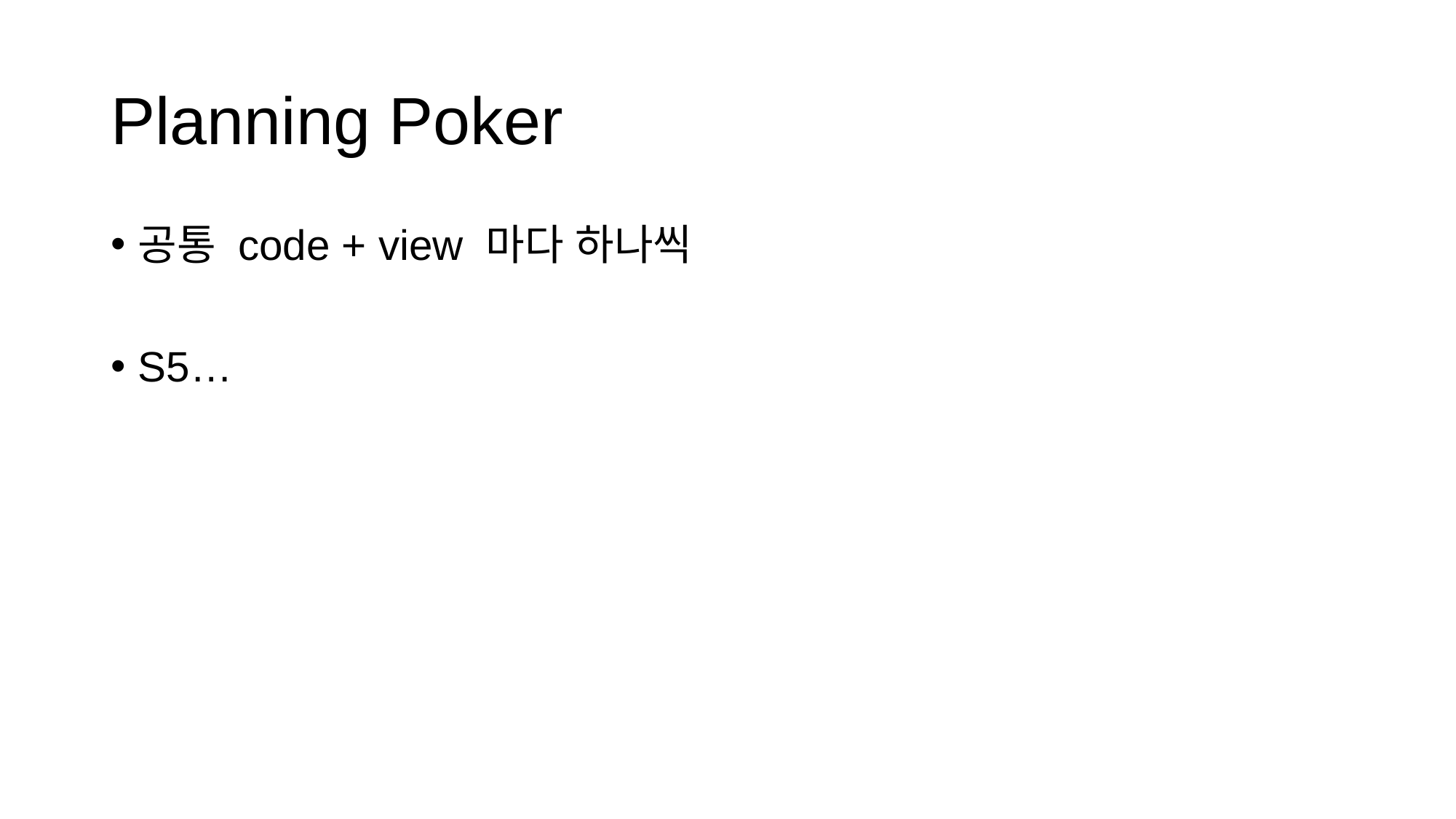

# Planning Poker
공통 code + view 마다 하나씩

S5…